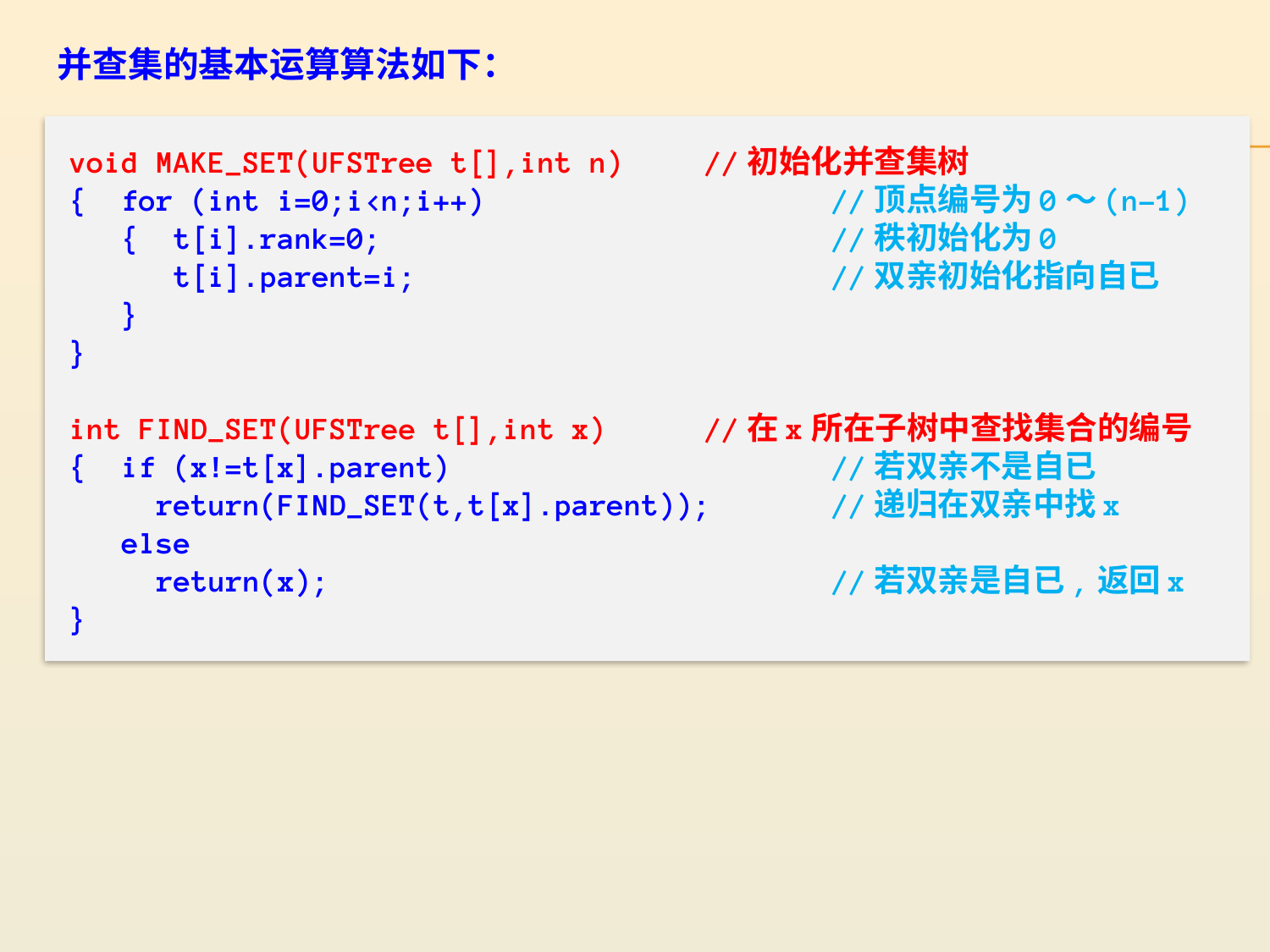

并查集的基本运算算法如下：
void MAKE_SET(UFSTree t[],int n)	//初始化并查集树
{  for (int i=0;i<n;i++)			//顶点编号为0～(n-1)
   {  t[i].rank=0;				//秩初始化为0
      t[i].parent=i;				//双亲初始化指向自已
   }
}
int FIND_SET(UFSTree t[],int x)	//在x所在子树中查找集合的编号
{  if (x!=t[x].parent)			//若双亲不是自已
     return(FIND_SET(t,t[x].parent));	//递归在双亲中找x
   else
     return(x);				//若双亲是自已,返回x
}